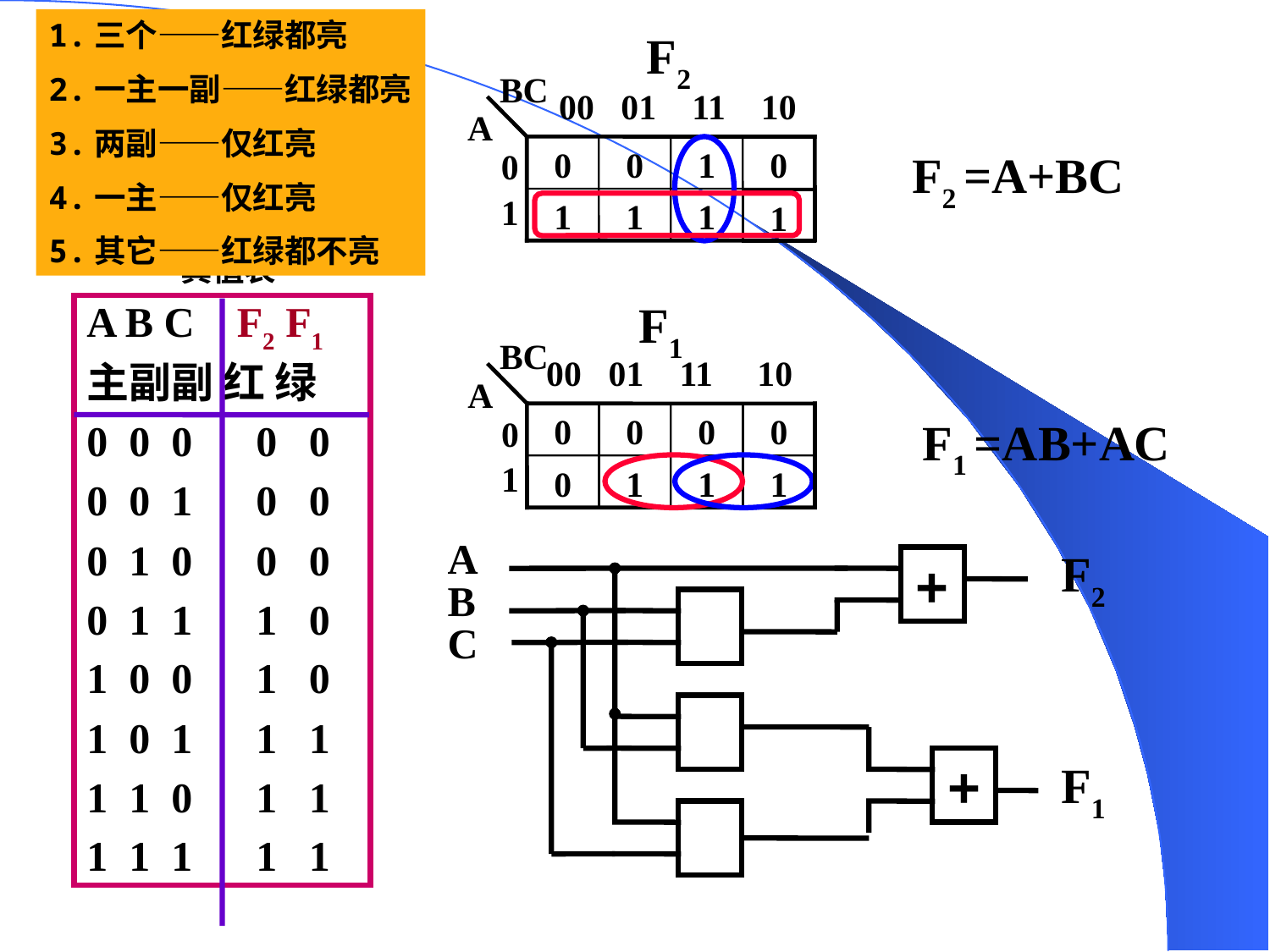

1.三个——红绿都亮
2.一主一副——红绿都亮
3.两副——仅红亮
4.一主——仅红亮
5.其它——红绿都不亮
F2
BC
00   01    11    10

A
0

0

1

0

0
1
1

1
1
1

F2 =A+BC

真值表
A B C    F2 F1
主副副 红 绿
0  0  0      0   0
0  0  1      0   0
0  1  0      0   0
0  1  1      1   0
1  0  0      1   0
1  0  1      1   1
1  1  0      1   1
1  1  1      1   1

F1
BC
00   01    11     10

A
0

0

0

0

0
1
0

1
1
1

F1 =AB+AC

A
F2
+

B

C

+

F1